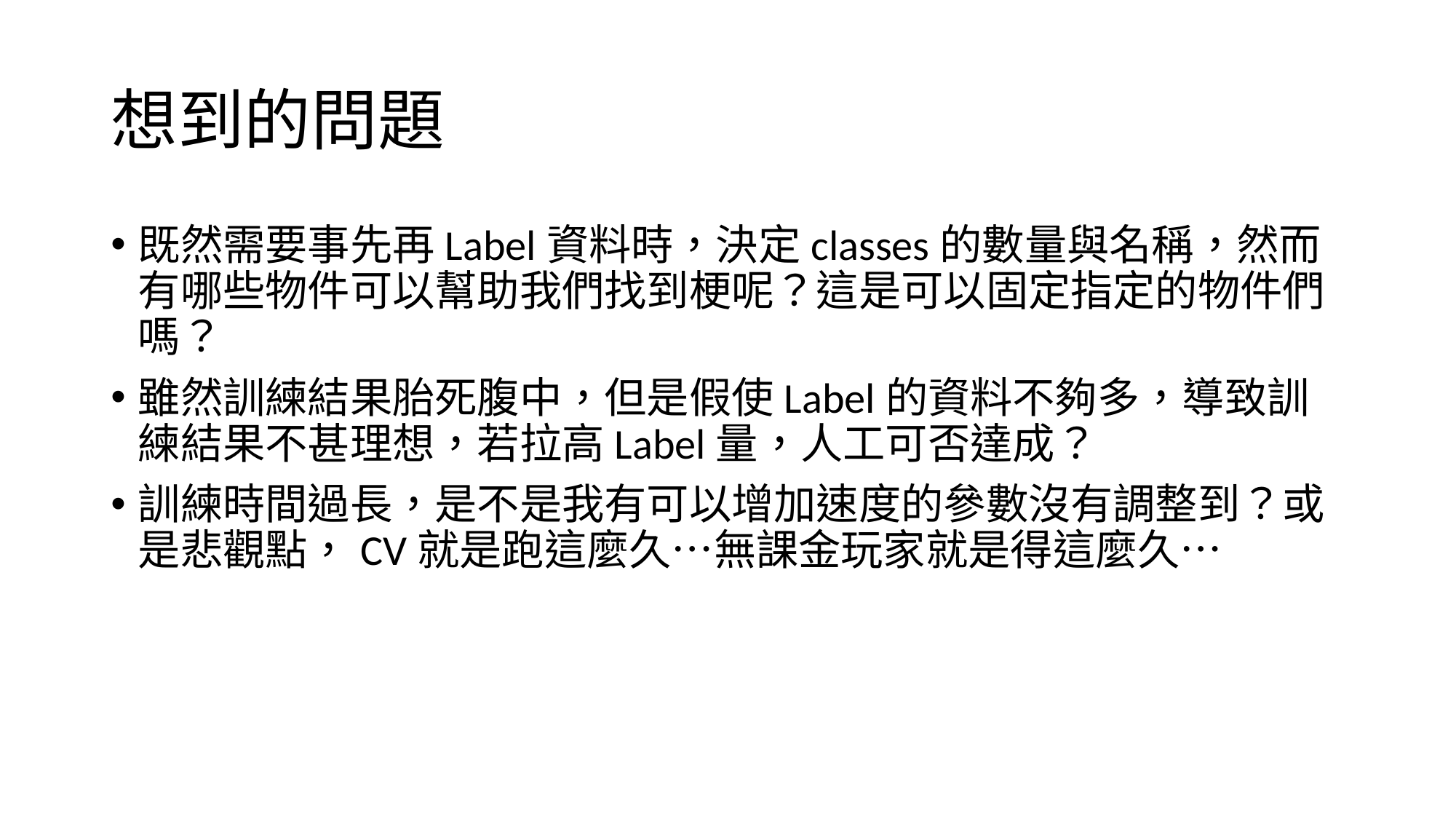

# 想到的問題
既然需要事先再Label資料時，決定classes的數量與名稱，然而有哪些物件可以幫助我們找到梗呢？這是可以固定指定的物件們嗎？
雖然訓練結果胎死腹中，但是假使Label的資料不夠多，導致訓練結果不甚理想，若拉高Label量，人工可否達成？
訓練時間過長，是不是我有可以增加速度的參數沒有調整到？或是悲觀點，CV就是跑這麼久…無課金玩家就是得這麼久…